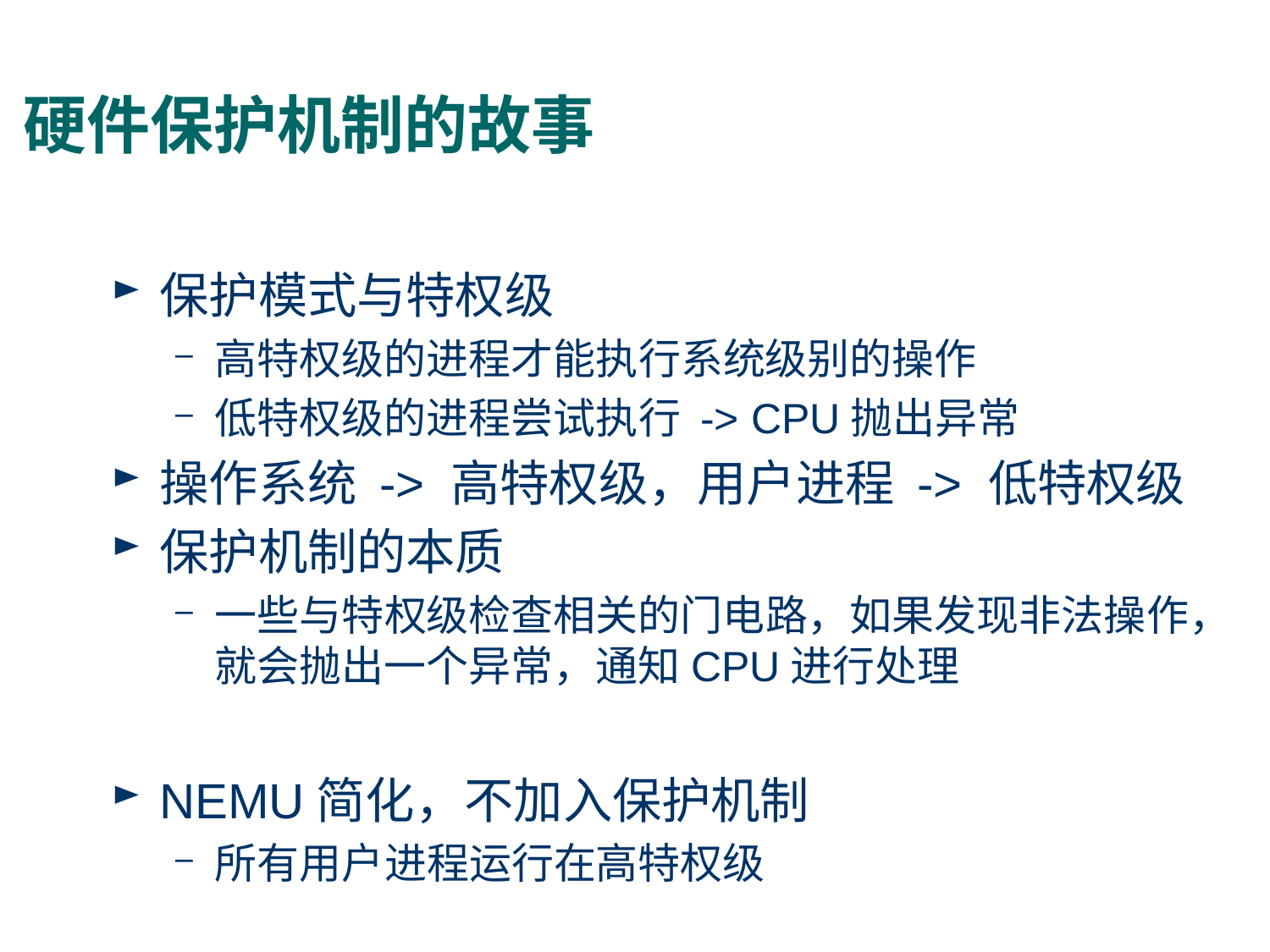

# 硬件保护机制的故事
保护模式与特权级
高特权级的进程才能执行系统级别的操作
低特权级的进程尝试执行 -> CPU抛出异常
操作系统 -> 高特权级，用户进程 -> 低特权级
保护机制的本质
一些与特权级检查相关的门电路，如果发现非法操作，就会抛出一个异常，通知CPU进行处理

NEMU简化，不加入保护机制
所有用户进程运行在高特权级